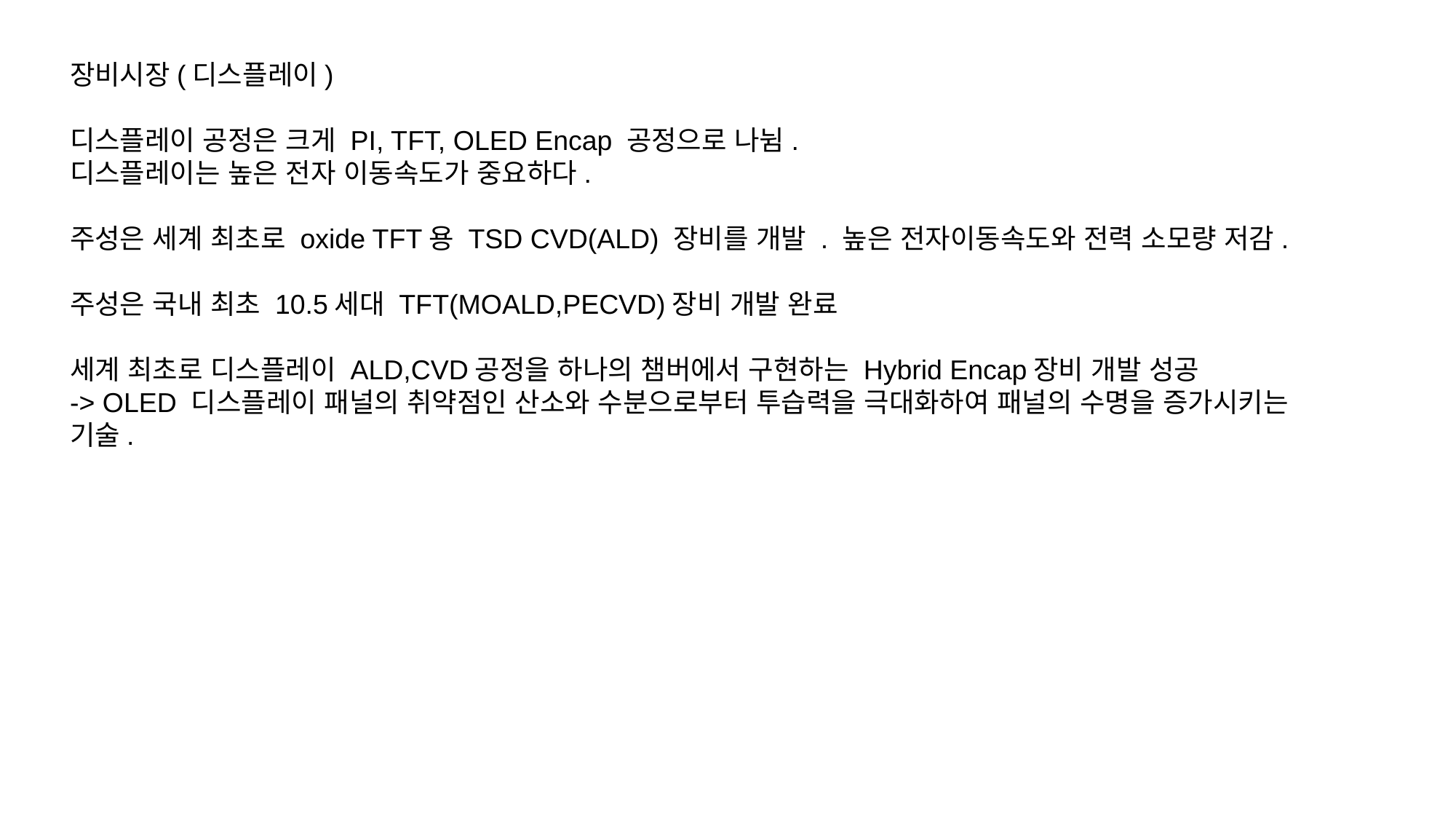

장비시장(디스플레이)

디스플레이 공정은 크게 PI, TFT, OLED Encap 공정으로 나뉨.
디스플레이는 높은 전자 이동속도가 중요하다.

주성은 세계 최초로 oxide TFT용 TSD CVD(ALD) 장비를 개발 . 높은 전자이동속도와 전력 소모량 저감.

주성은 국내 최초 10.5세대 TFT(MOALD,PECVD)장비 개발 완료

세계 최초로 디스플레이 ALD,CVD공정을 하나의 챔버에서 구현하는 Hybrid Encap장비 개발 성공
-> OLED 디스플레이 패널의 취약점인 산소와 수분으로부터 투습력을 극대화하여 패널의 수명을 증가시키는 기술.